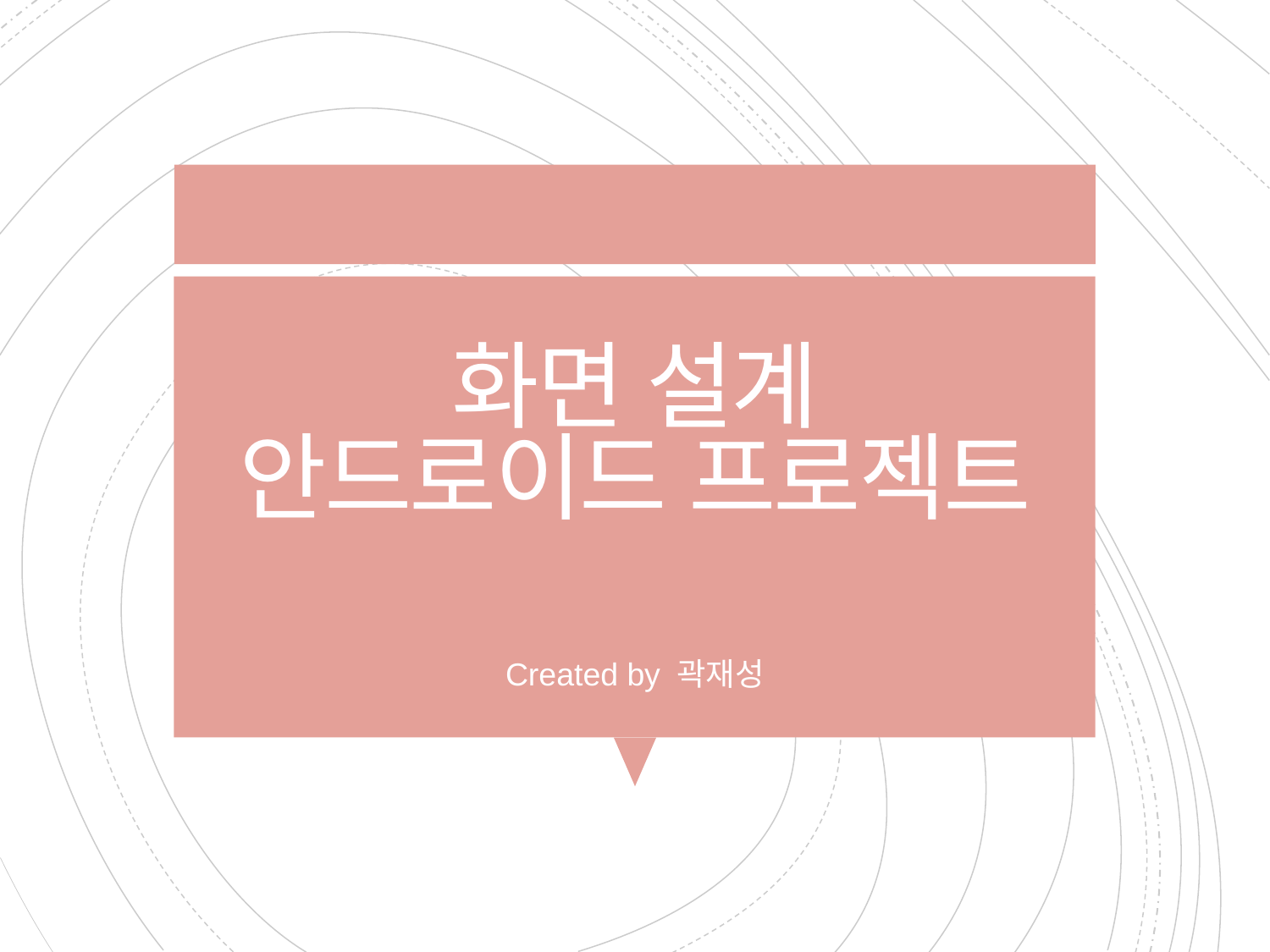

# 화면 설계 안드로이드 프로젝트

Created by 곽재성